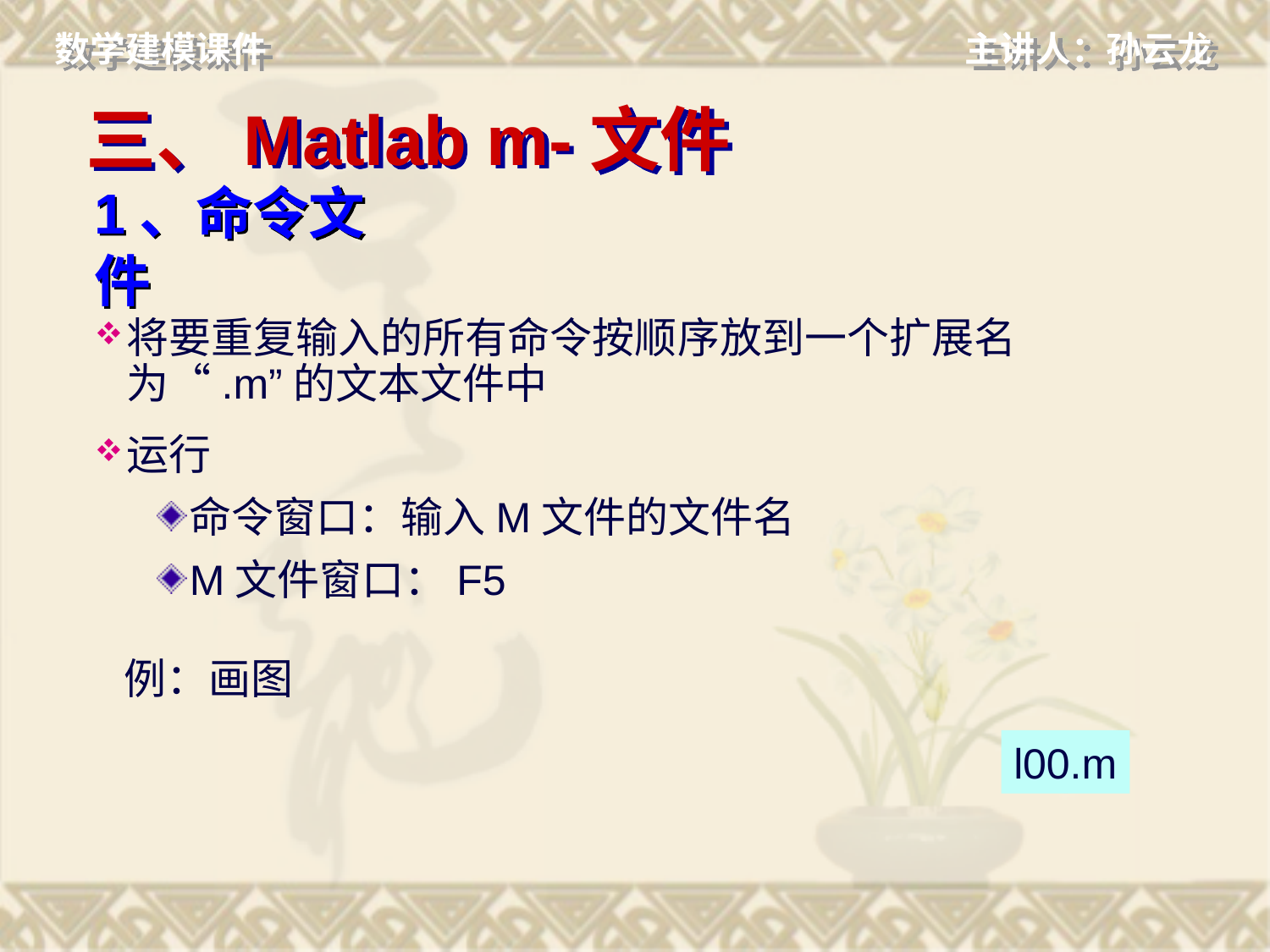

# 三、Matlab m-文件
1、命令文件
将要重复输入的所有命令按顺序放到一个扩展名为“.m”的文本文件中
运行
命令窗口：输入M文件的文件名
M文件窗口：F5
例：画图
l00.m